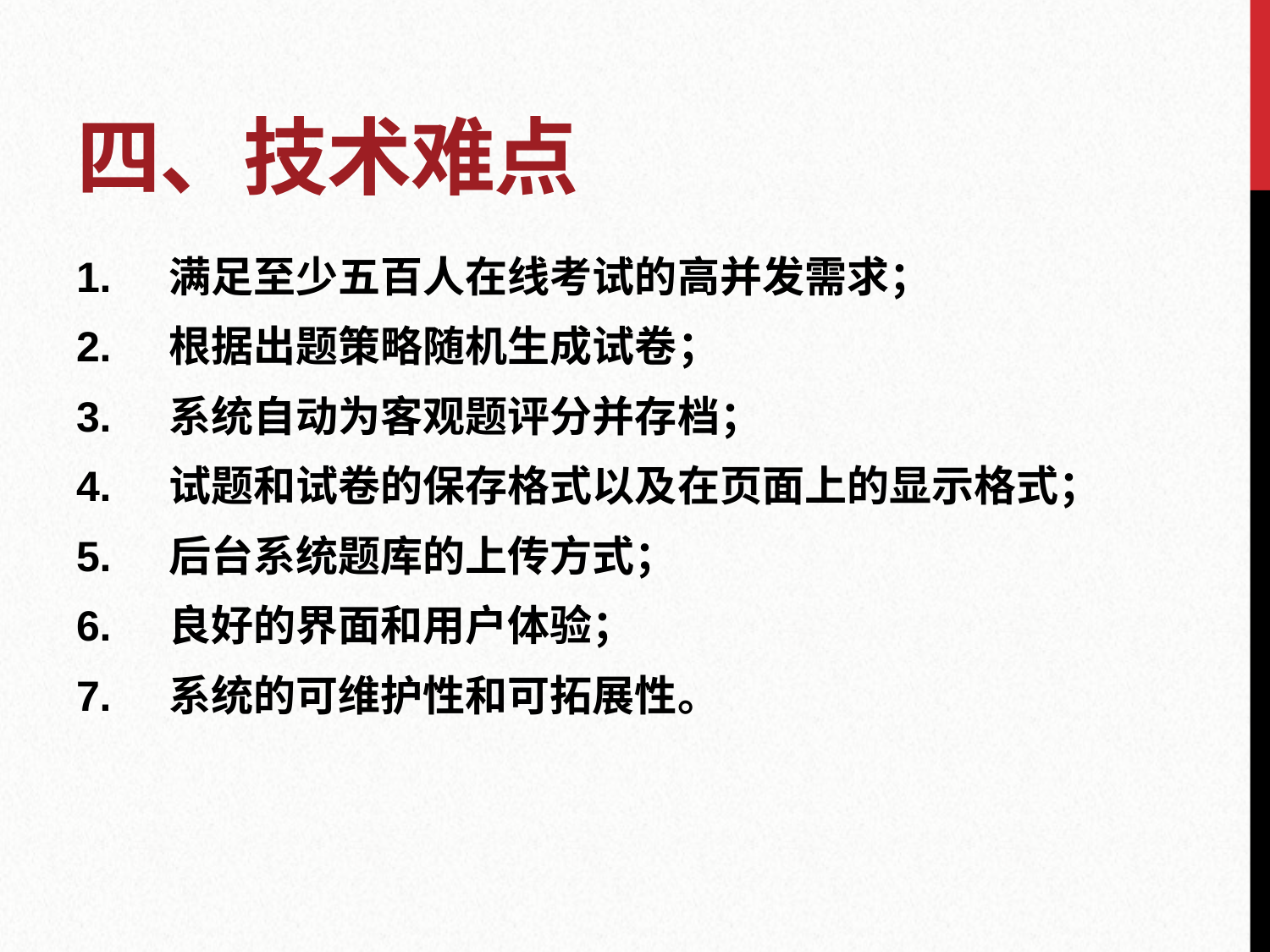

# 四、技术难点
1.    满足至少五百人在线考试的高并发需求；
2.    根据出题策略随机生成试卷；
3.    系统自动为客观题评分并存档；
4.    试题和试卷的保存格式以及在页面上的显示格式；
5.    后台系统题库的上传方式；
6.    良好的界面和用户体验；
7.    系统的可维护性和可拓展性。